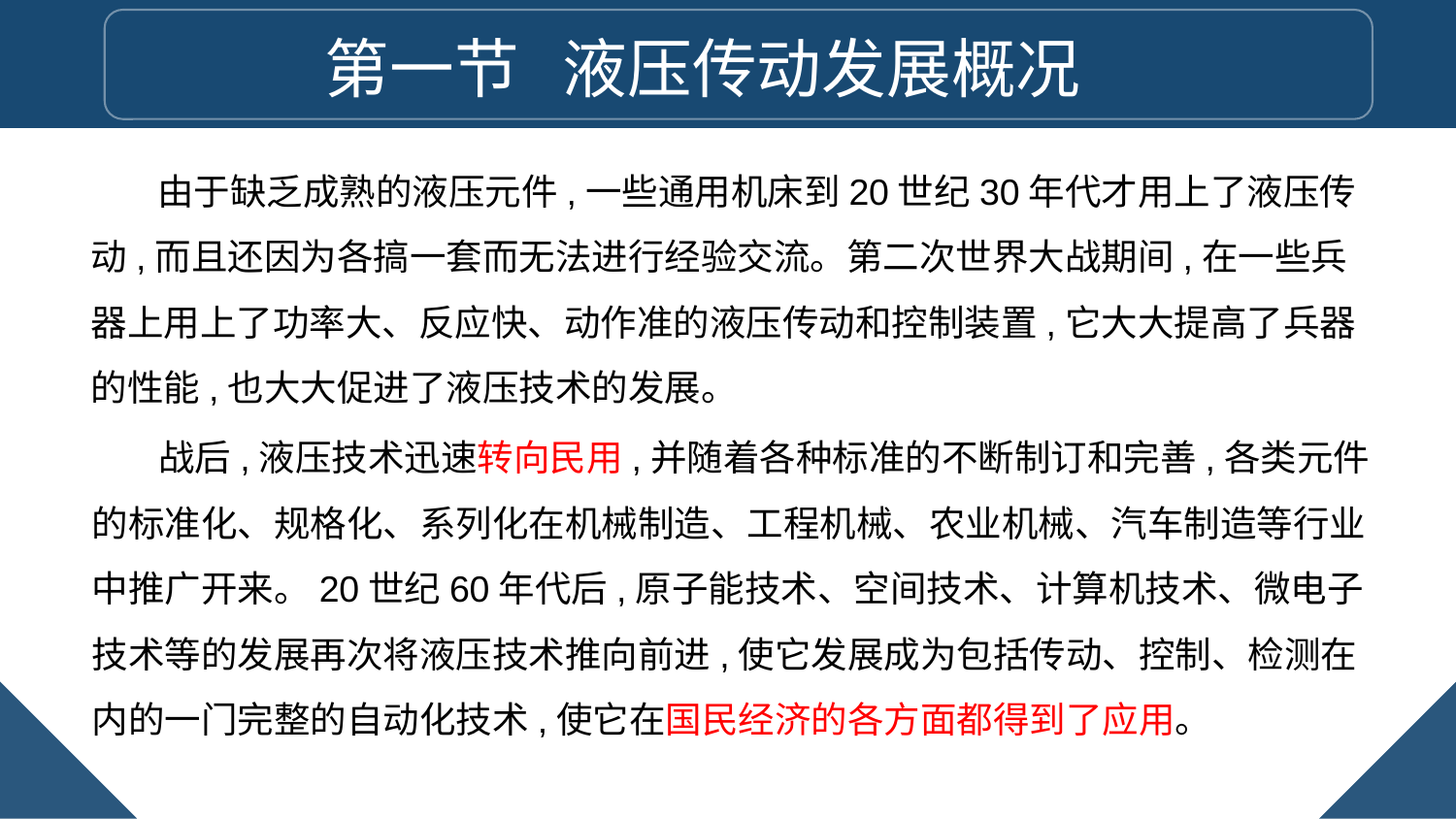

第一节   液压传动发展概况
       由于缺乏成熟的液压元件,一些通用机床到20世纪30年代才用上了液压传动,而且还因为各搞一套而无法进行经验交流。第二次世界大战期间,在一些兵器上用上了功率大、反应快、动作准的液压传动和控制装置,它大大提高了兵器的性能,也大大促进了液压技术的发展。
       战后,液压技术迅速转向民用,并随着各种标准的不断制订和完善,各类元件的标准化、规格化、系列化在机械制造、工程机械、农业机械、汽车制造等行业中推广开来。20世纪60年代后,原子能技术、空间技术、计算机技术、微电子技术等的发展再次将液压技术推向前进,使它发展成为包括传动、控制、检测在内的一门完整的自动化技术,使它在国民经济的各方面都得到了应用。